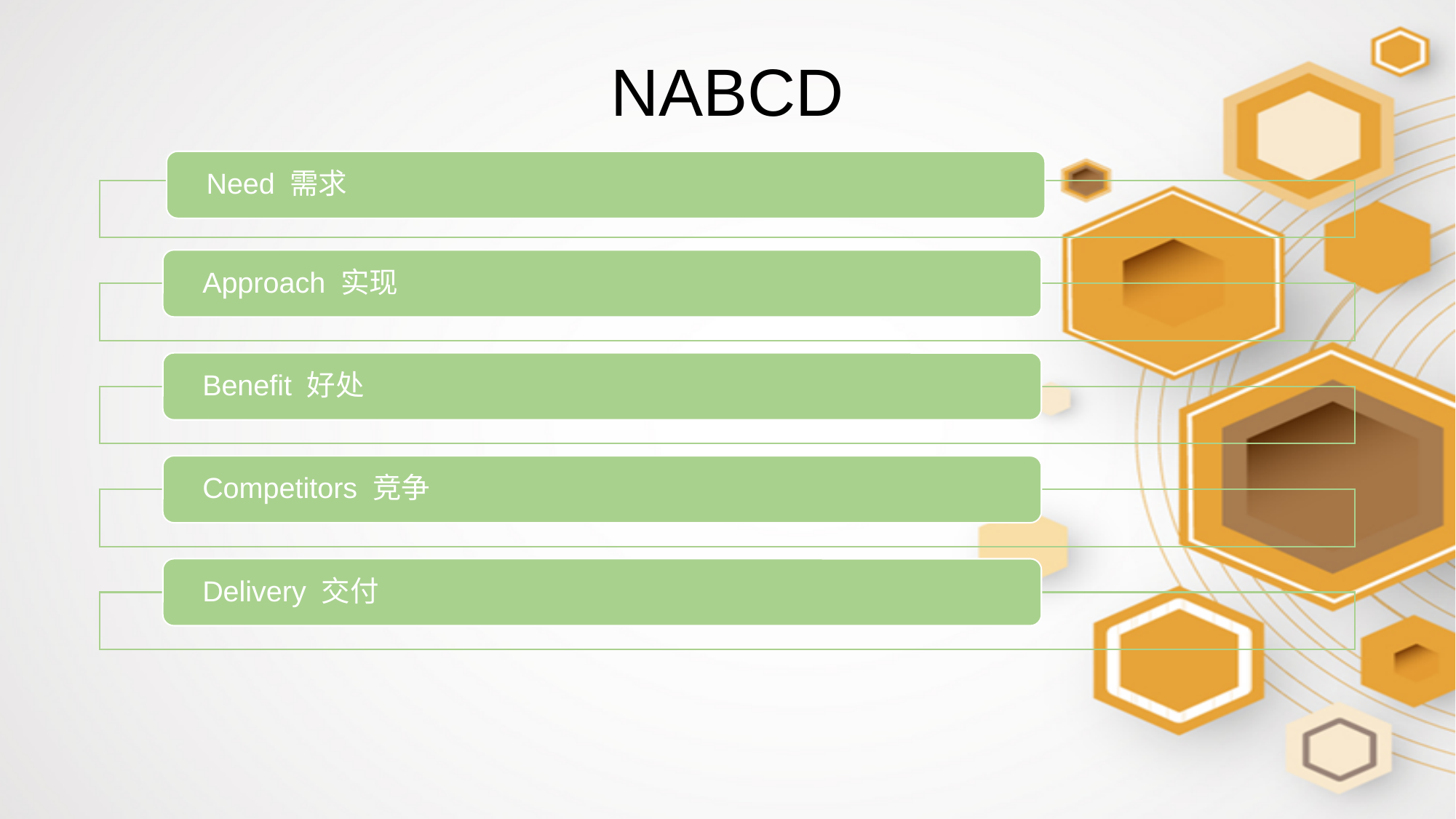

# NABCD
Need 需求
Approach 实现
Benefit 好处
Competitors 竞争
Delivery 交付